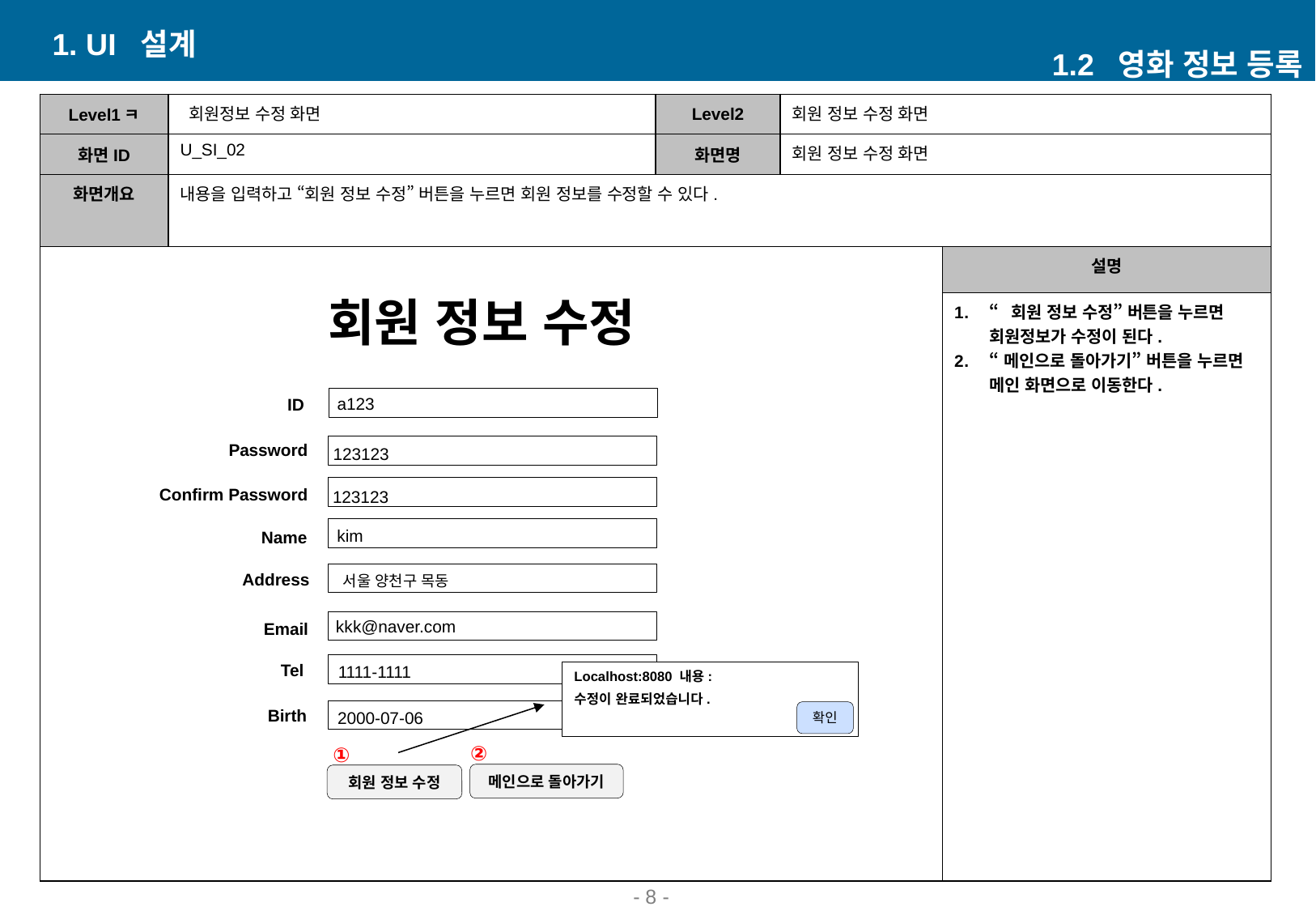

1. UI  설계
1.2  영화 정보 등록
| Level1ㅋ | 회원정보 수정 화면 | Level2 | 회원 정보 수정 화면 |  |
| --- | --- | --- | --- | --- |
| 화면ID | U\_SI\_02 | 화면명 | 회원 정보 수정 화면 |  |
| 화면개요 | 내용을 입력하고 “회원 정보 수정” 버튼을 누르면 회원 정보를 수정할 수 있다. |  |  |  |
|  |  |  |  | 설명 |
|  |  |  |  | “회원 정보 수정” 버튼을 누르면 회원정보가 수정이 된다. “메인으로 돌아가기” 버튼을 누르면 메인 화면으로 이동한다. |
회원 정보 수정
a123
ID

Password

123123

Confirm Password
123123

kim
Name
Address

서울 양천구 목동
kkk@naver.com

Email
Tel

1111-1111
Localhost:8080 내용:
수정이 완료되었습니다.

Birth

2000-07-06
확인
②
①
메인으로 돌아가기
회원 정보 수정
- 8 -